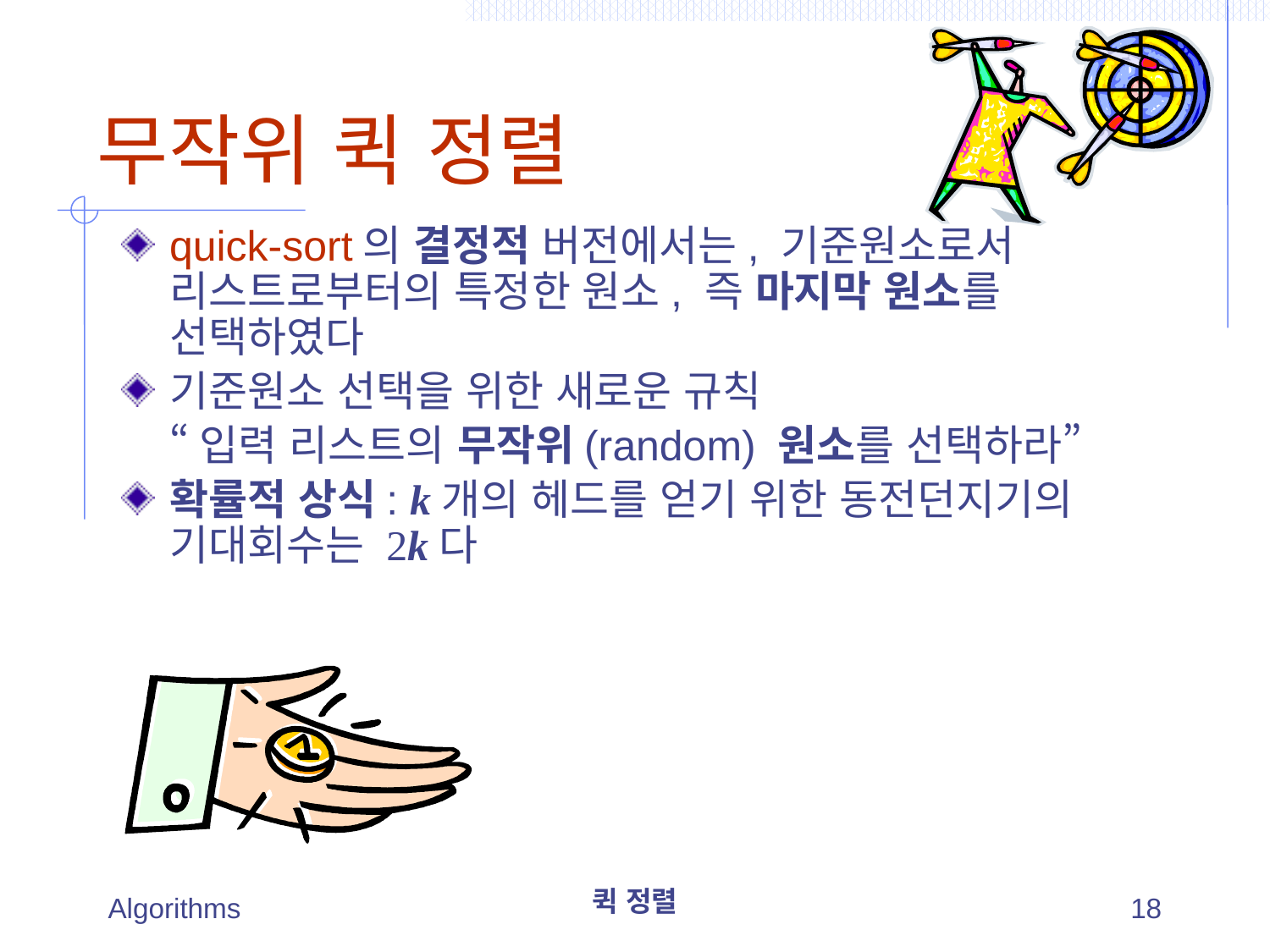

# 무작위 퀵 정렬
quick-sort의 결정적 버전에서는, 기준원소로서 리스트로부터의 특정한 원소, 즉 마지막 원소를 선택하였다
기준원소 선택을 위한 새로운 규칙
	“입력 리스트의 무작위(random) 원소를 선택하라”
확률적 상식: k개의 헤드를 얻기 위한 동전던지기의 기대회수는 2k다

Algorithms
퀵 정렬
18